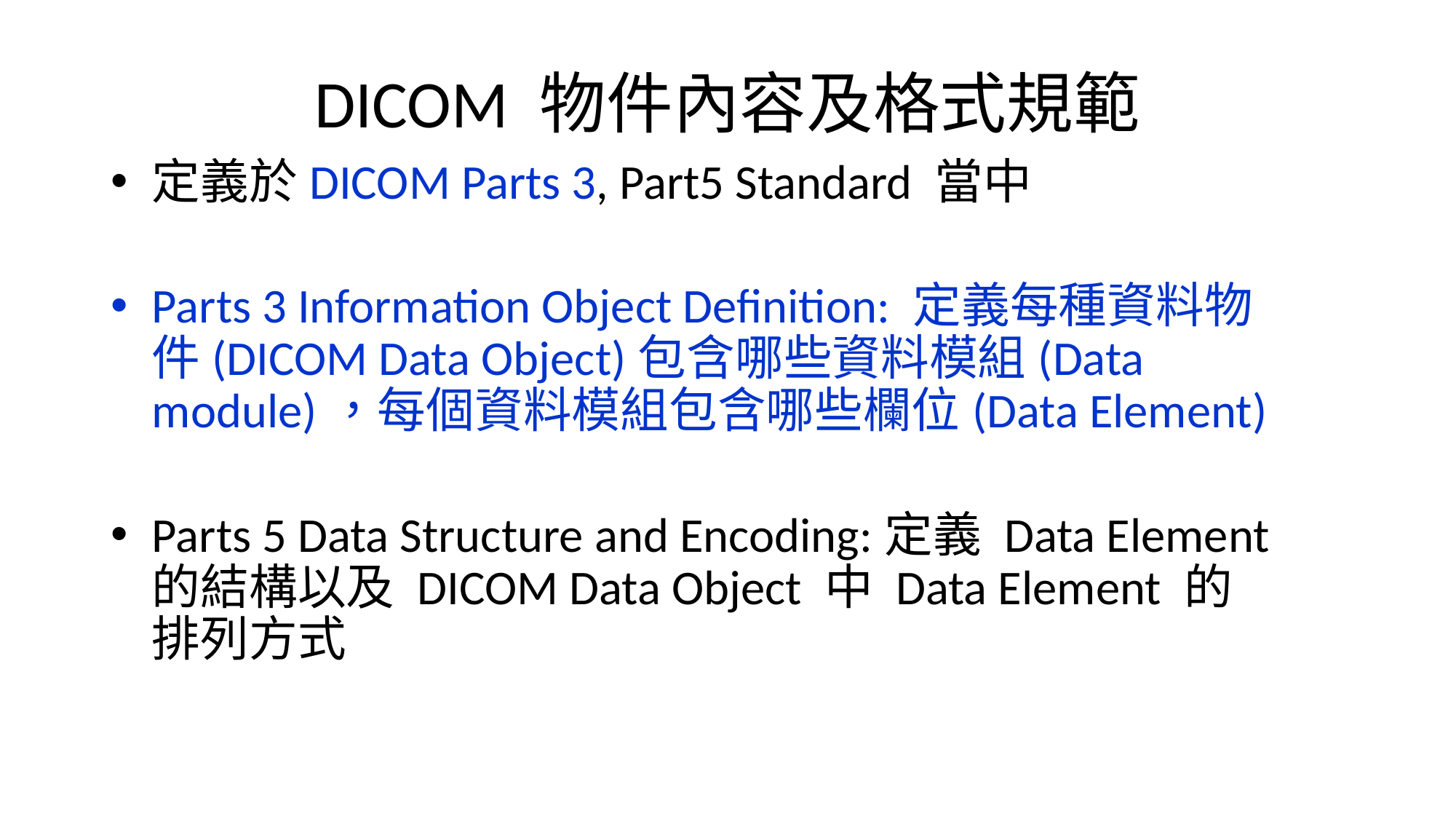

# DICOM 物件內容及格式規範
定義於DICOM Parts 3, Part5 Standard 當中

Parts 3 Information Object Definition: 定義每種資料物件(DICOM Data Object)包含哪些資料模組(Data module)，每個資料模組包含哪些欄位(Data Element)

Parts 5 Data Structure and Encoding:定義 Data Element 的結構以及 DICOM Data Object 中 Data Element 的排列方式